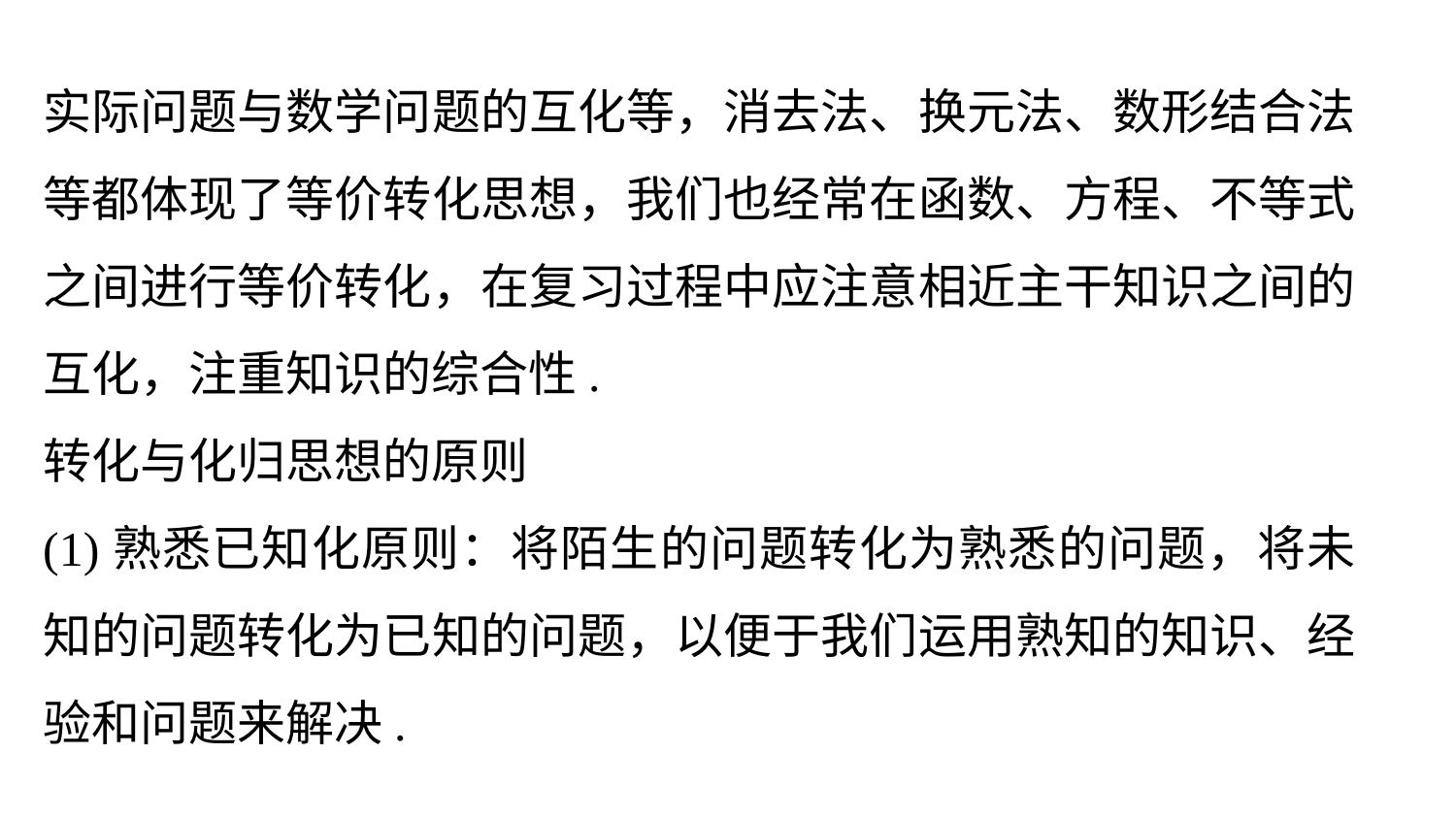

实际问题与数学问题的互化等，消去法、换元法、数形结合法等都体现了等价转化思想，我们也经常在函数、方程、不等式之间进行等价转化，在复习过程中应注意相近主干知识之间的互化，注重知识的综合性.
转化与化归思想的原则
(1)熟悉已知化原则：将陌生的问题转化为熟悉的问题，将未知的问题转化为已知的问题，以便于我们运用熟知的知识、经验和问题来解决.